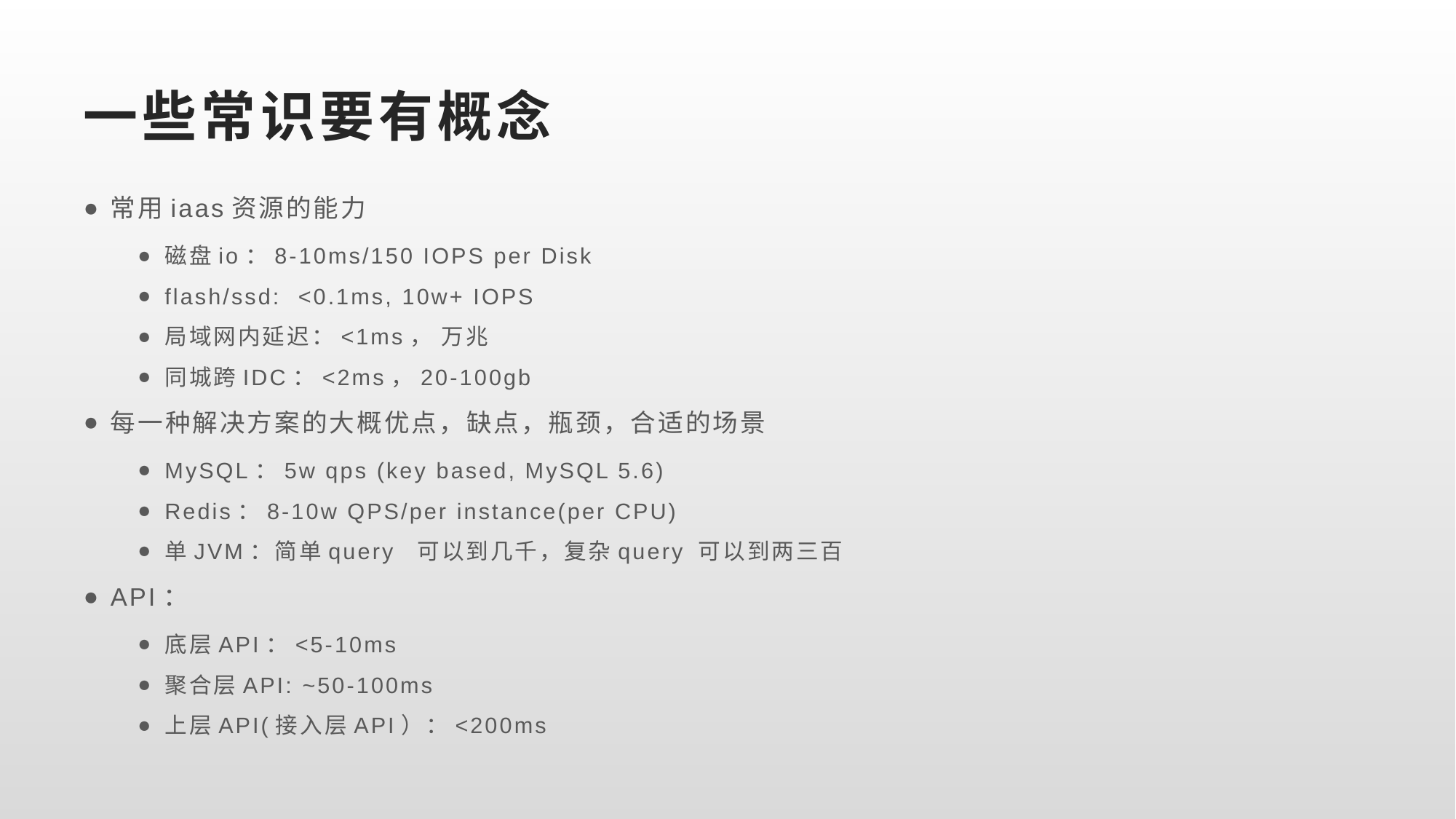

# 一些常识要有概念
常用iaas资源的能力
磁盘io：8-10ms/150 IOPS per Disk
flash/ssd:  <0.1ms, 10w+ IOPS
局域网内延迟：<1ms， 万兆
同城跨IDC：<2ms，20-100gb
每一种解决方案的大概优点，缺点，瓶颈，合适的场景
MySQL：5w qps (key based, MySQL 5.6)
Redis：8-10w QPS/per instance(per CPU)
单JVM：简单query  可以到几千，复杂query 可以到两三百
API：
底层API：<5-10ms
聚合层API: ~50-100ms
上层API(接入层API）：<200ms